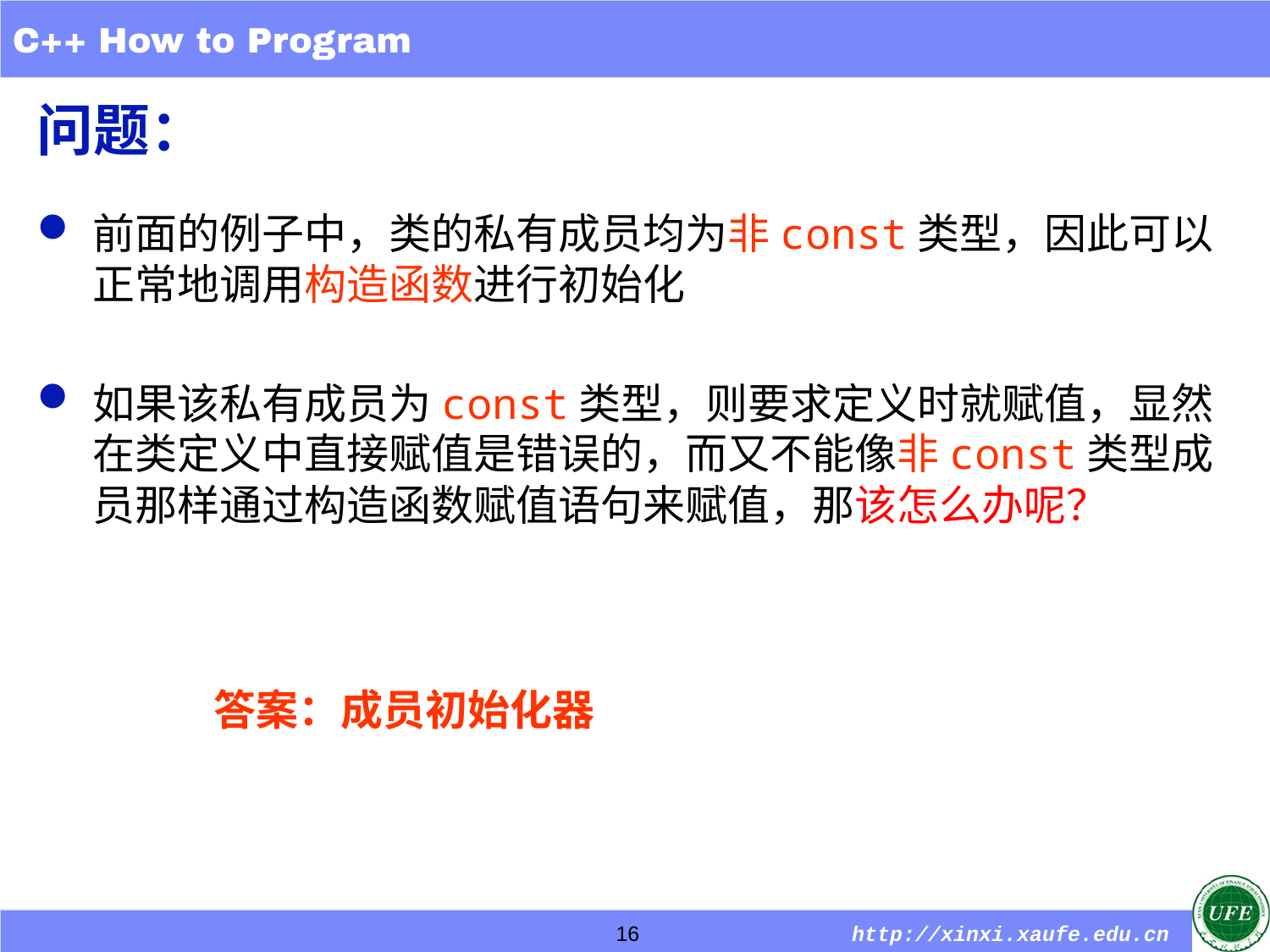

# 问题：
前面的例子中，类的私有成员均为非const类型，因此可以正常地调用构造函数进行初始化

如果该私有成员为const类型，则要求定义时就赋值，显然在类定义中直接赋值是错误的，而又不能像非const类型成员那样通过构造函数赋值语句来赋值，那该怎么办呢？
答案：成员初始化器
16